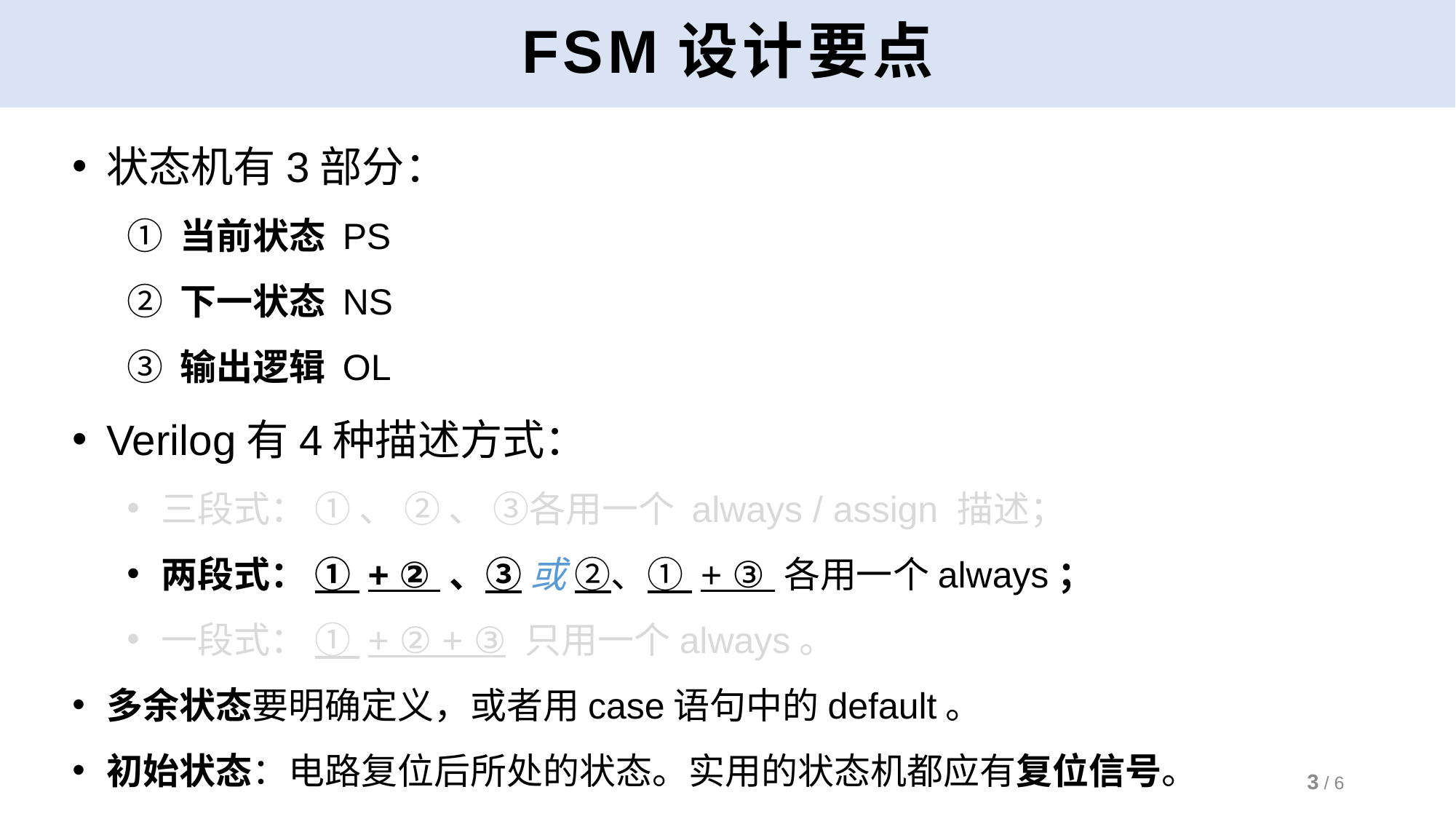

# FSM设计要点
状态机有3部分：
① 当前状态 PS
② 下一状态 NS
③ 输出逻辑 OL
Verilog有4种描述方式：
三段式： ① 、 ② 、 ③各用一个 always / assign 描述；
两段式： ① + ② 、③ 或 ②、① + ③ 各用一个always；
一段式： ① + ② + ③ 只用一个always。
多余状态要明确定义，或者用case语句中的default。
初始状态：电路复位后所处的状态。实用的状态机都应有复位信号。
3 / 6